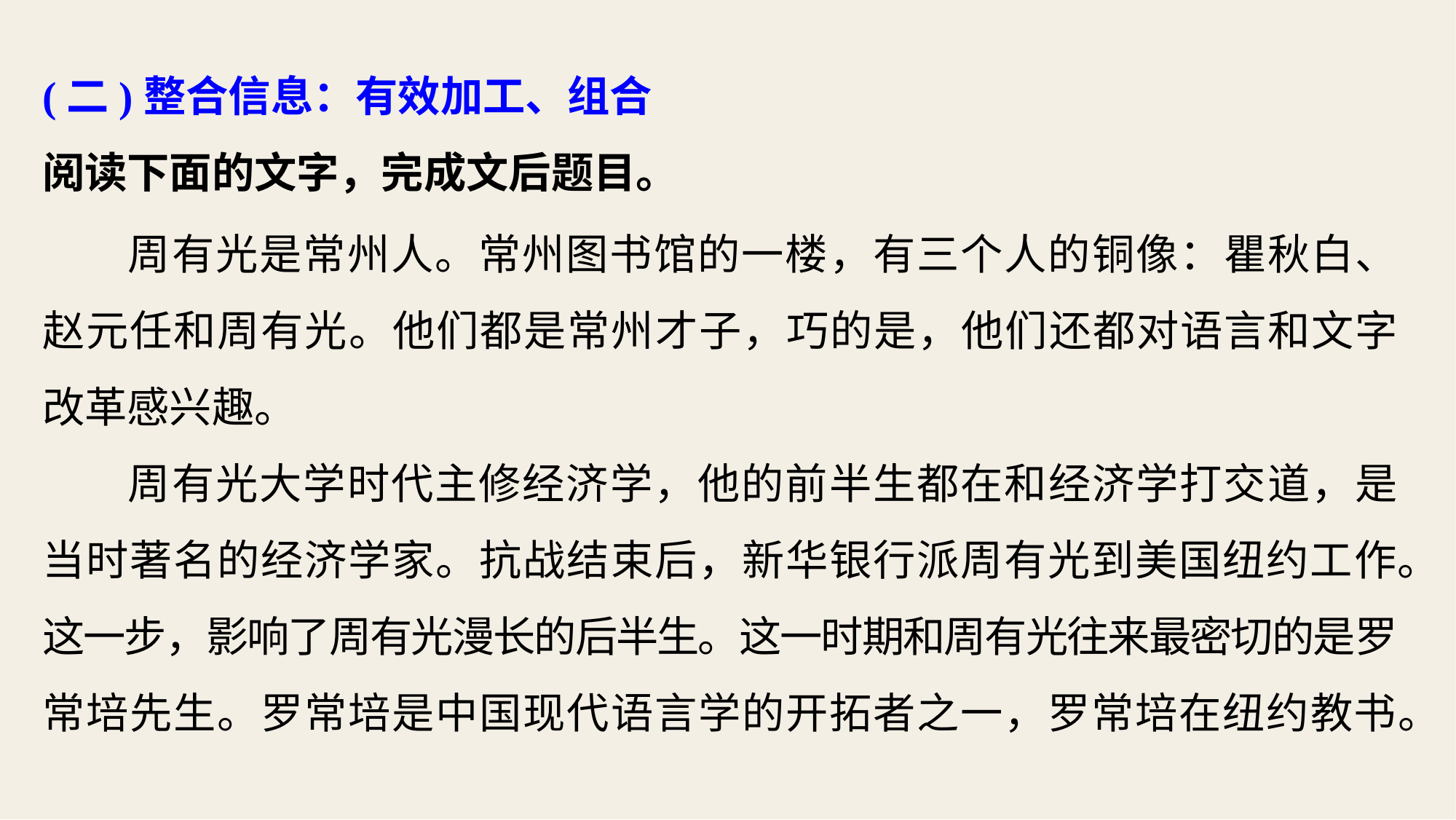

(二)整合信息：有效加工、组合
阅读下面的文字，完成文后题目。
周有光是常州人。常州图书馆的一楼，有三个人的铜像：瞿秋白、赵元任和周有光。他们都是常州才子，巧的是，他们还都对语言和文字改革感兴趣。
周有光大学时代主修经济学，他的前半生都在和经济学打交道，是当时著名的经济学家。抗战结束后，新华银行派周有光到美国纽约工作。这一步，影响了周有光漫长的后半生。这一时期和周有光往来最密切的是罗常培先生。罗常培是中国现代语言学的开拓者之一，罗常培在纽约教书。